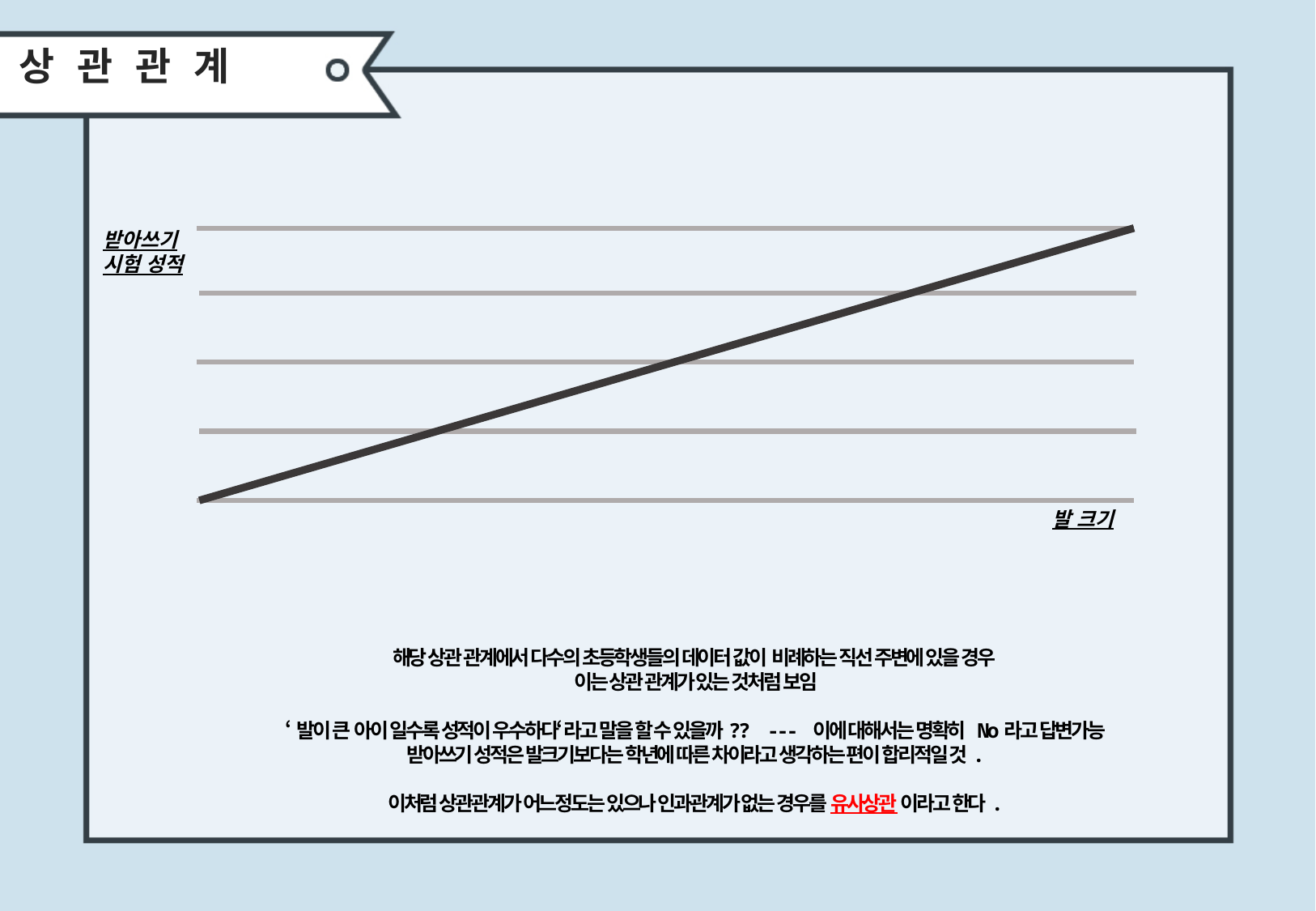

상   관   관   계
받아쓰기 시험 성적
발 크기
해당 상관 관계에서 다수의 초등학생들의 데이터 값이  비례하는 직선 주변에 있을 경우
이는 상관 관계가 있는 것처럼 보임

‘발이 큰  아이 일수록 성적이 우수하다‘ 라고 말을 할 수 있을까??  --- 이에 대해서는 명확히  No라고 답변가능
받아쓰기 성적은 발크기보다는 학년에 따른 차이라고 생각하는 편이 합리적일 것.

이처럼 상관관계가 어느정도는 있으나 인과관계가 없는 경우를 유사상관 이라고 한다.